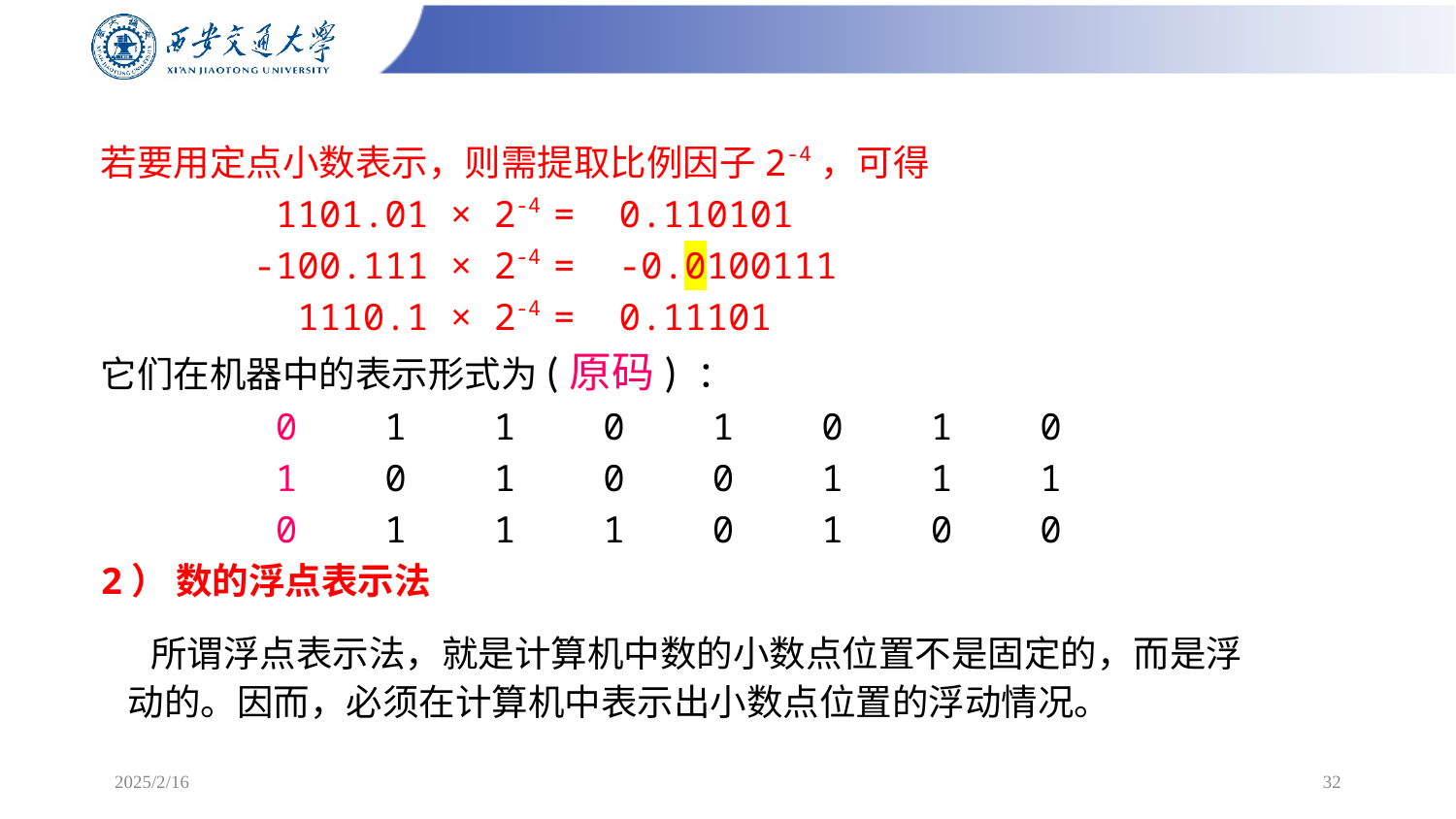

若要用定点小数表示，则需提取比例因子2-4，可得
        1101.01 × 2-4 =  0.110101
       -100.111 × 2-4 =  -0.0100111
         1110.1 × 2-4 =  0.11101
它们在机器中的表示形式为(原码) ：
        0    1    1    0    1    0    1    0
        1    0    1    0    0    1    1    1
        0    1    1    1    0    1    0    0
2） 数的浮点表示法
     所谓浮点表示法，就是计算机中数的小数点位置不是固定的，而是浮动的。因而，必须在计算机中表示出小数点位置的浮动情况。

2025/2/16
32